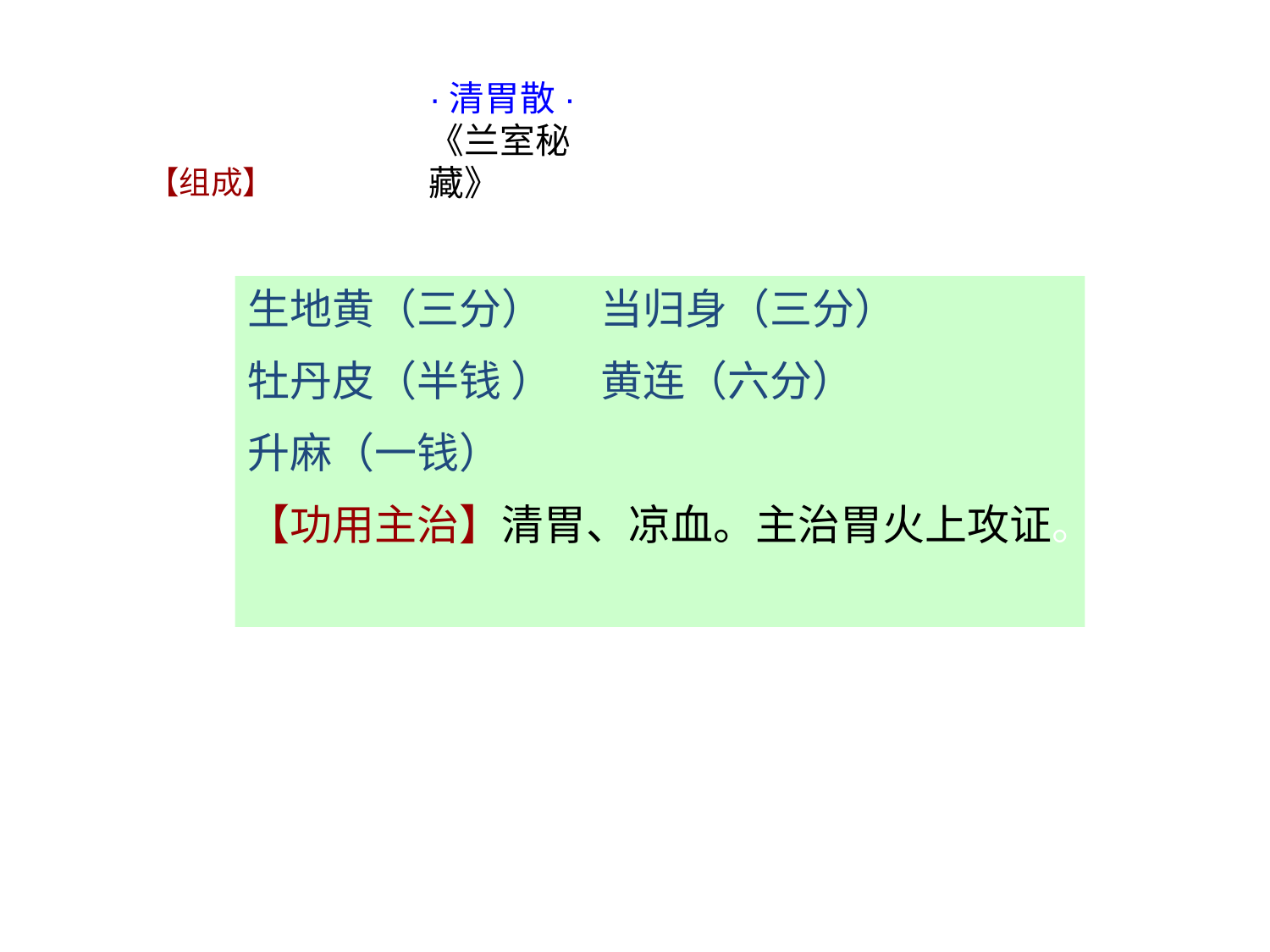

·清胃散·
《兰室秘藏》

【组成】
生地黄（三分）      当归身（三分）
牡丹皮（半钱 ）     黄连（六分）
升麻（一钱）
【功用主治】清胃、凉血。主治胃火上攻证。